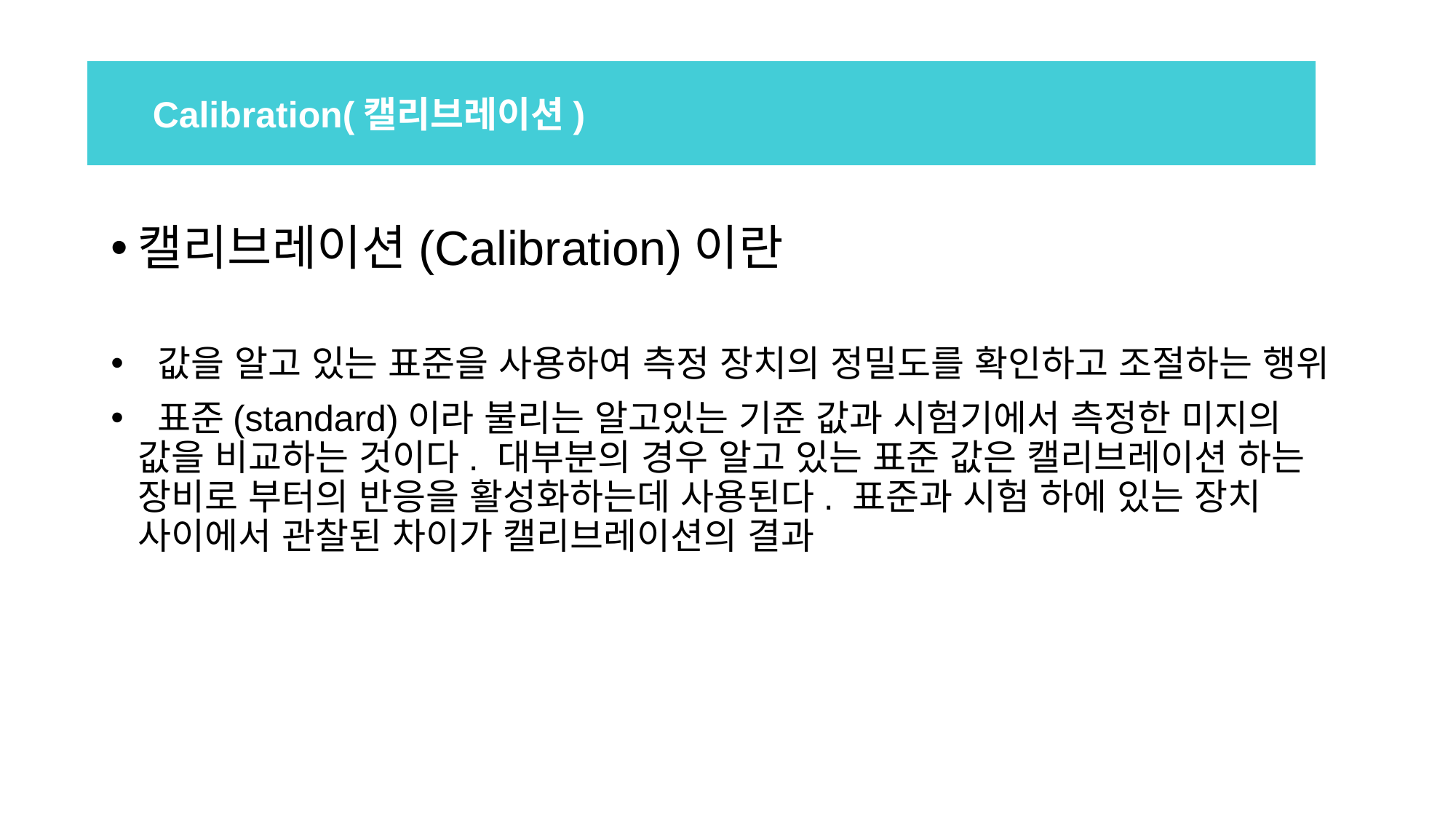

Calibration(캘리브레이션)
캘리브레이션(Calibration)이란

 값을 알고 있는 표준을 사용하여 측정 장치의 정밀도를 확인하고 조절하는 행위
 표준(standard)이라 불리는 알고있는 기준 값과 시험기에서 측정한 미지의 값을 비교하는 것이다. 대부분의 경우 알고 있는 표준 값은 캘리브레이션 하는 장비로 부터의 반응을 활성화하는데 사용된다. 표준과 시험 하에 있는 장치 사이에서 관찰된 차이가 캘리브레이션의 결과